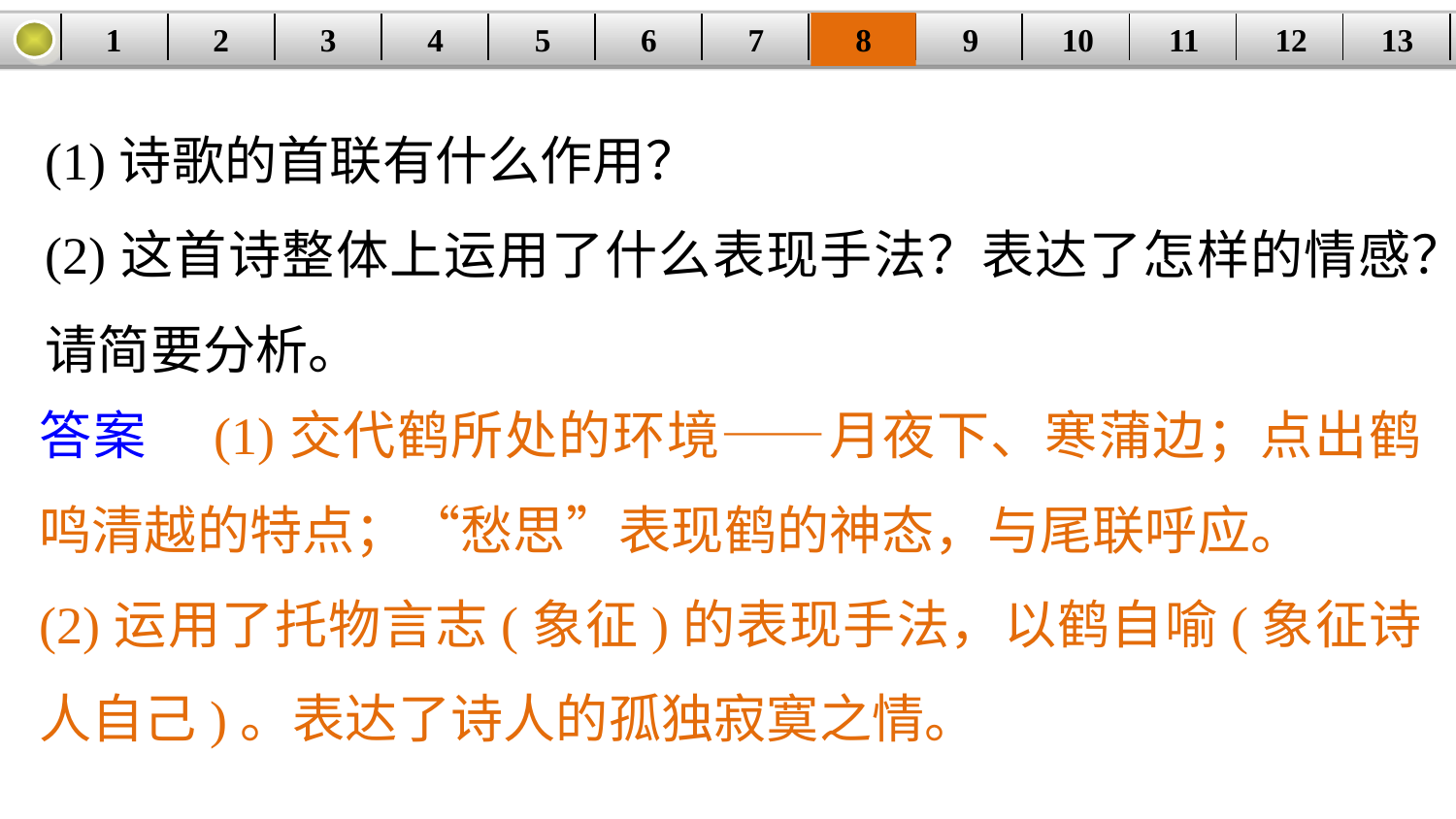

1
2
3
4
5
6
7
8
9
10
11
12
13
|  |  |  |  |  |  |  |  |  |  |  |  |  |
| --- | --- | --- | --- | --- | --- | --- | --- | --- | --- | --- | --- | --- |

(1)诗歌的首联有什么作用？
(2)这首诗整体上运用了什么表现手法？表达了怎样的情感？请简要分析。
答案　(1)交代鹤所处的环境——月夜下、寒蒲边；点出鹤鸣清越的特点；“愁思”表现鹤的神态，与尾联呼应。
(2)运用了托物言志(象征)的表现手法，以鹤自喻(象征诗人自己)。表达了诗人的孤独寂寞之情。